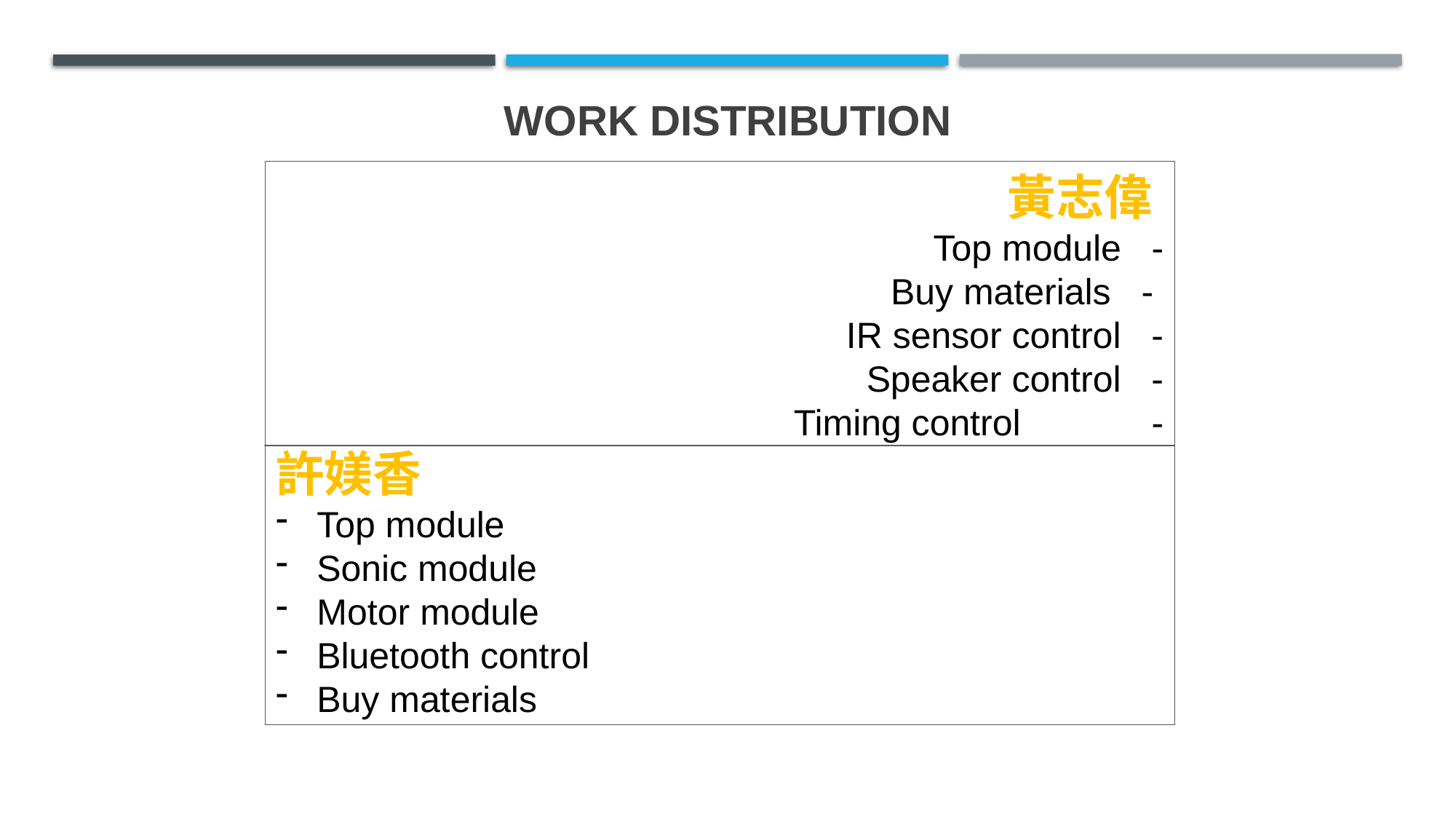

# Work distribution
黃志偉
Top module   -
Buy materials   -
IR sensor control   -
	 Speaker control   -
Timing control	   -
許媄香
Top module
Sonic module
Motor module
Bluetooth control
Buy materials